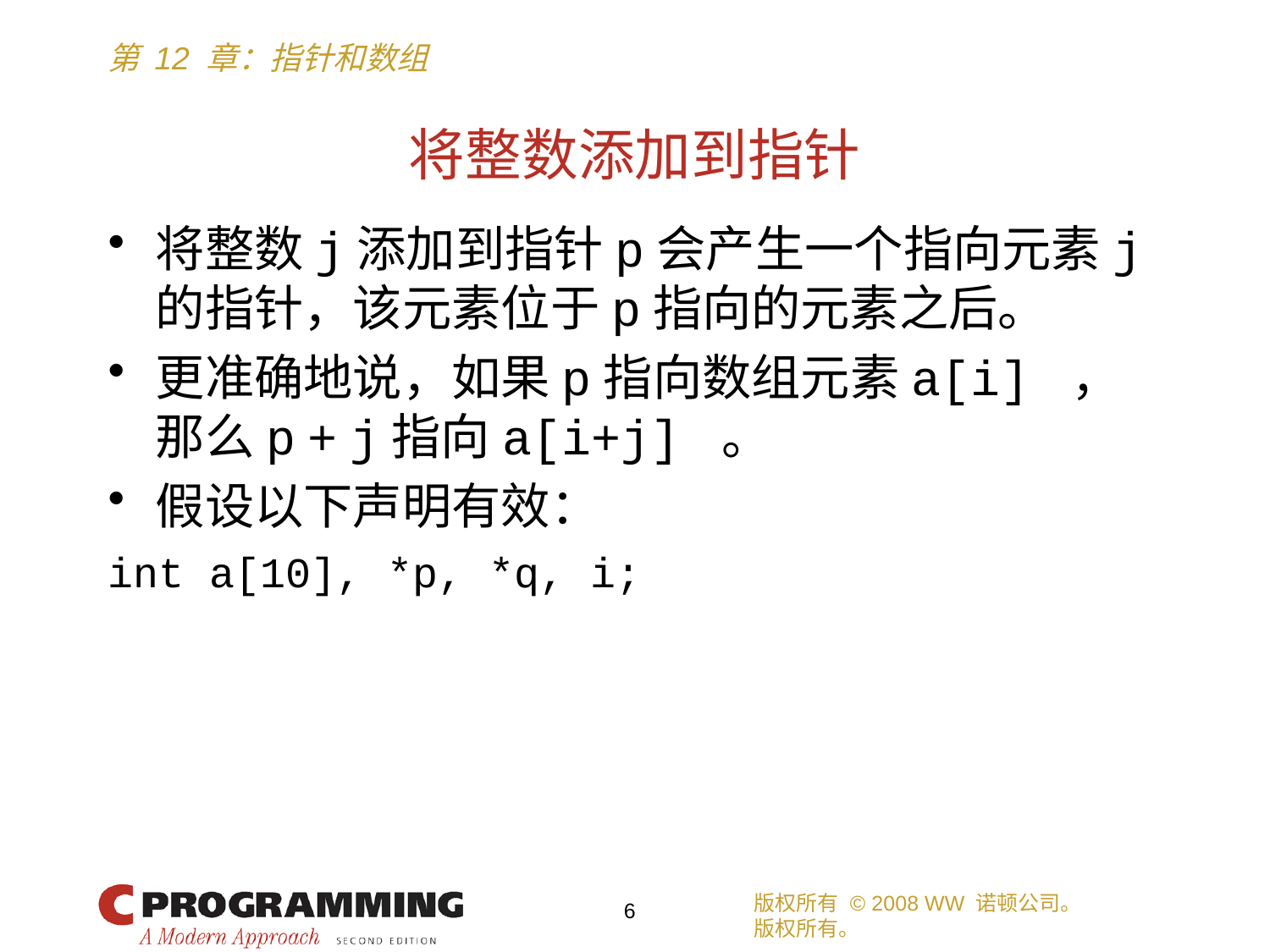

# 将整数添加到指针
将整数j添加到指针p会产生一个指向元素j的指针，该元素位于p指向的元素之后。
更准确地说，如果p指向数组元素a[i] ，那么p + j指向a[i+j] 。
假设以下声明有效：
int a[10], *p, *q, i;
版权所有 © 2008 WW 诺顿公司。
版权所有。
6